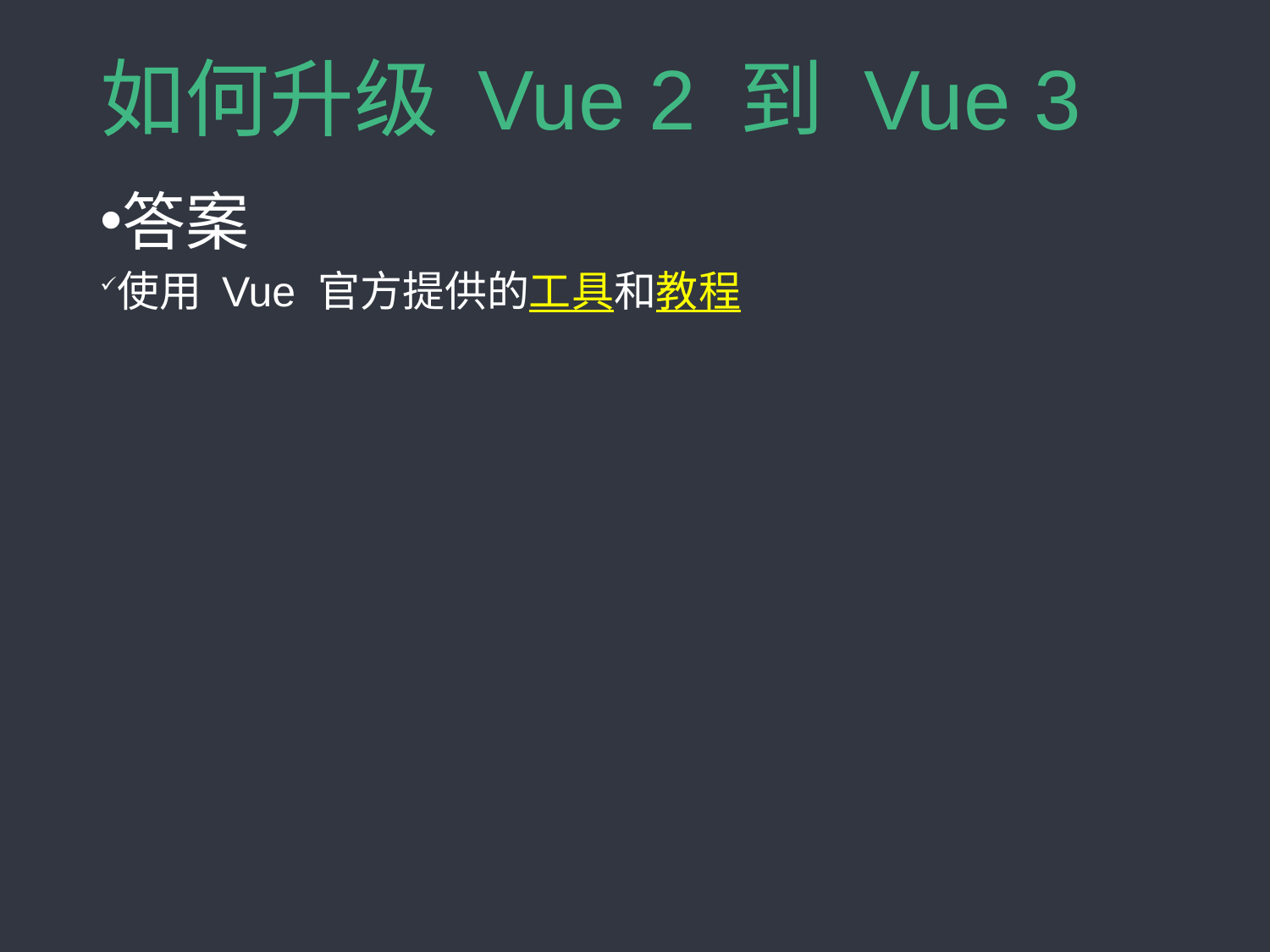

# 如何升级 Vue 2 到 Vue 3
答案
使用 Vue 官方提供的工具和教程